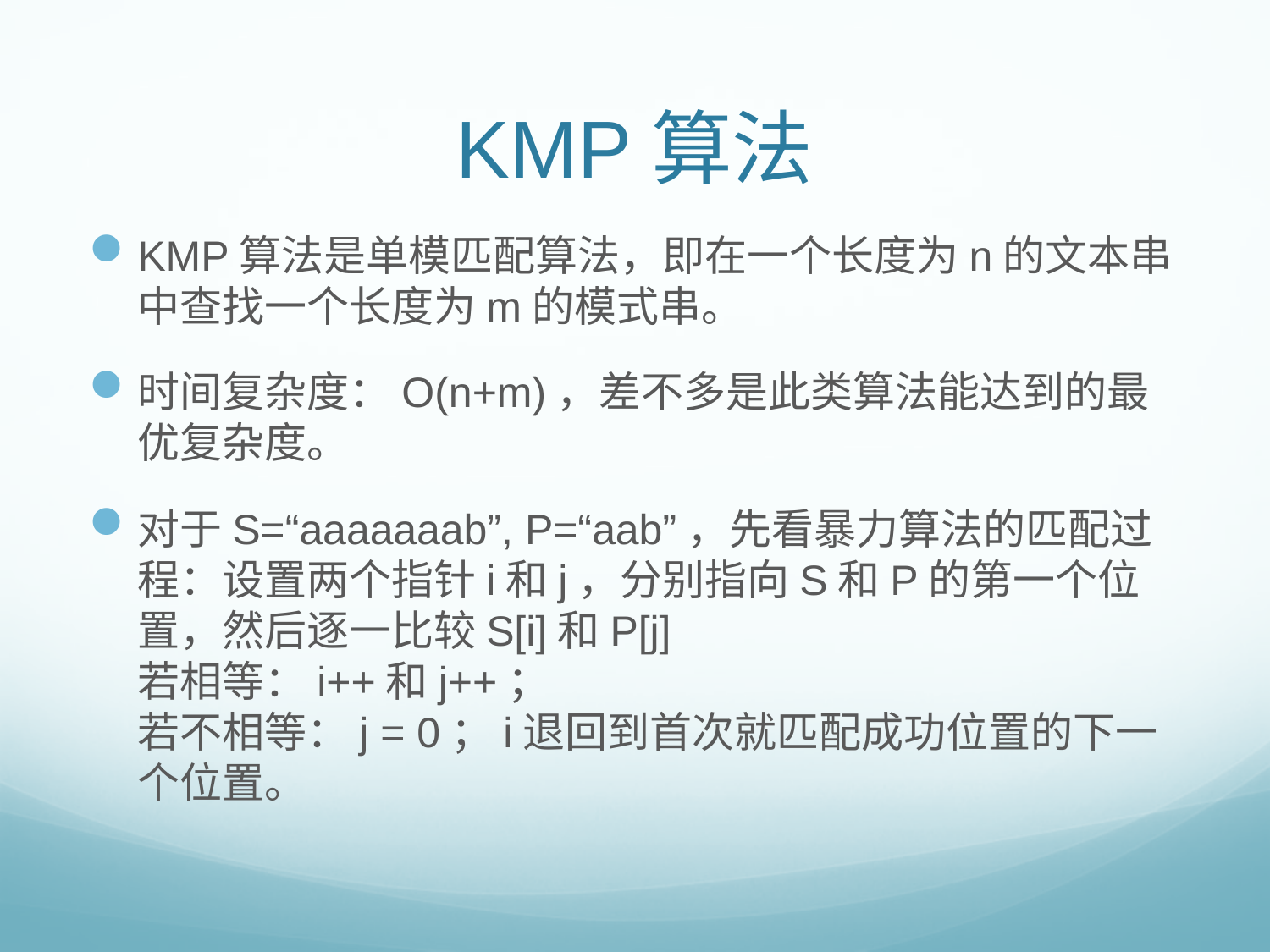

# KMP算法
KMP算法是单模匹配算法，即在一个长度为n的文本串中查找一个长度为m的模式串。
时间复杂度：O(n+m)，差不多是此类算法能达到的最优复杂度。
对于S=“aaaaaaab”, P=“aab”，先看暴力算法的匹配过程：设置两个指针i和j，分别指向S和P的第一个位置，然后逐一比较S[i]和P[j]
若相等：i++和j++；
若不相等：j = 0；i退回到首次就匹配成功位置的下一个位置。